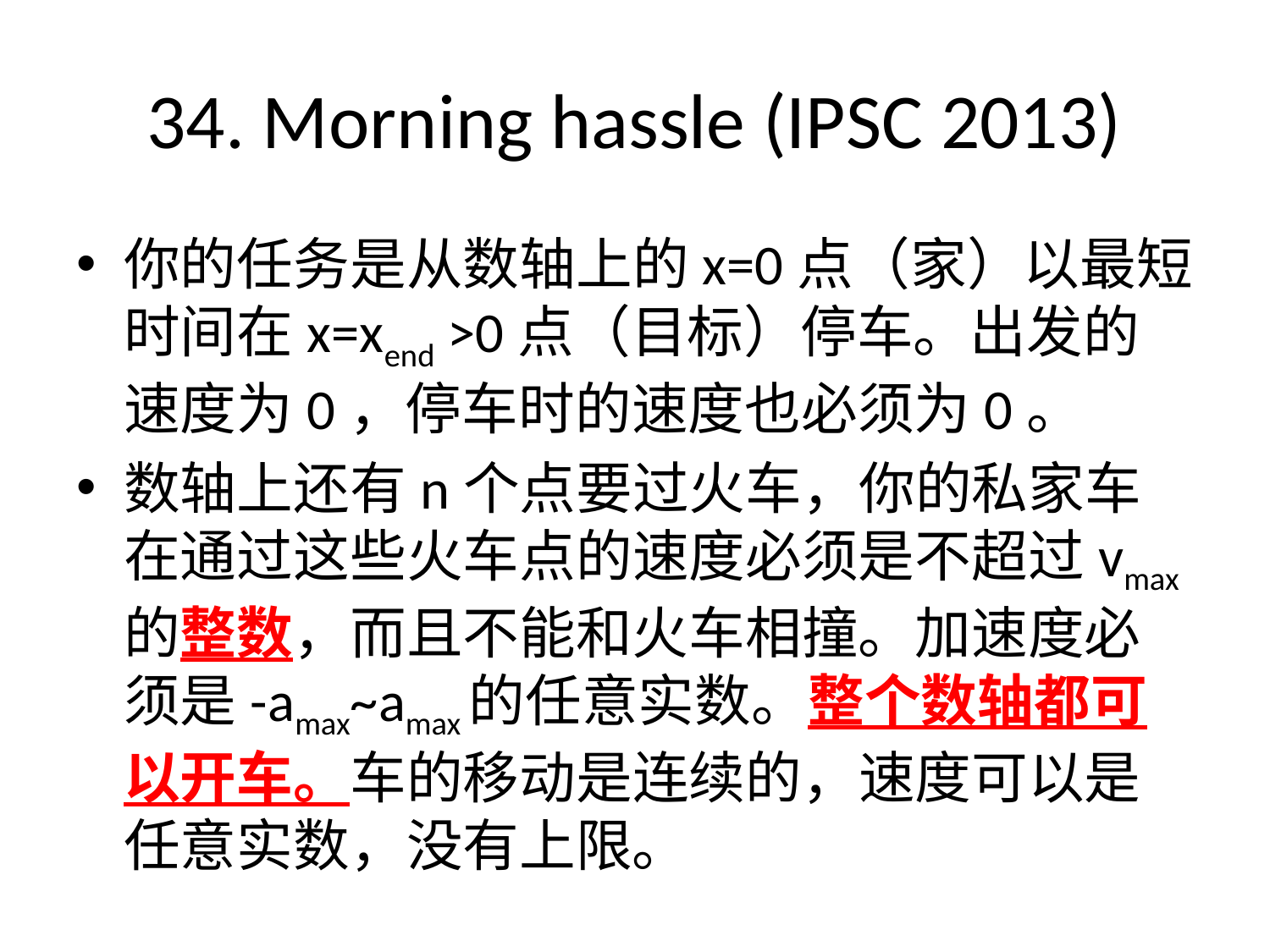

# 34. Morning hassle (IPSC 2013)
你的任务是从数轴上的x=0点（家）以最短时间在x=xend >0点（目标）停车。出发的速度为0，停车时的速度也必须为0。
数轴上还有n个点要过火车，你的私家车在通过这些火车点的速度必须是不超过vmax的整数，而且不能和火车相撞。加速度必须是-amax~amax的任意实数。整个数轴都可以开车。车的移动是连续的，速度可以是任意实数，没有上限。